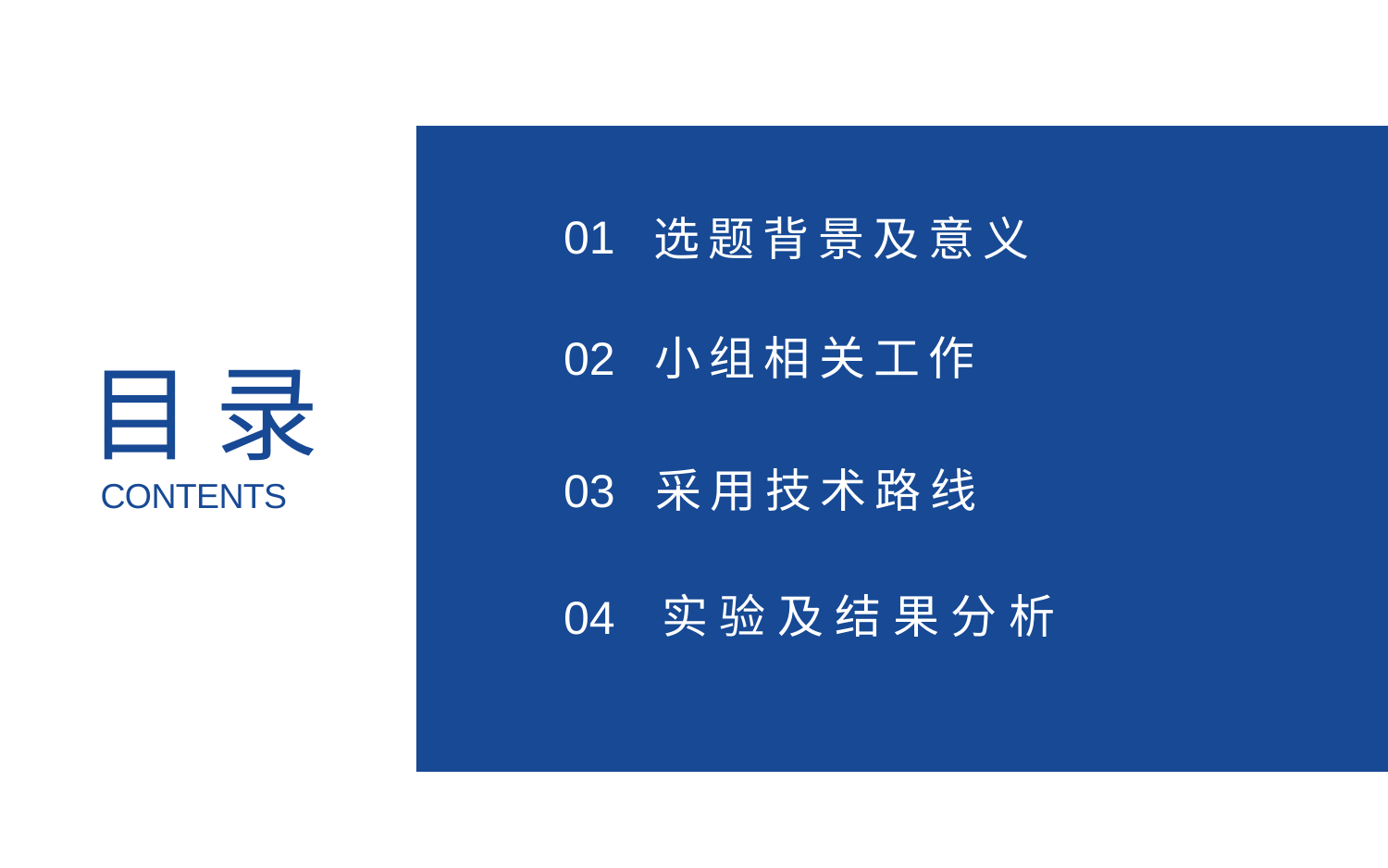

01
选题背景及意义
02
小组相关工作
03
采用技术路线
实验及结果分析
04
目录
CONTENTS